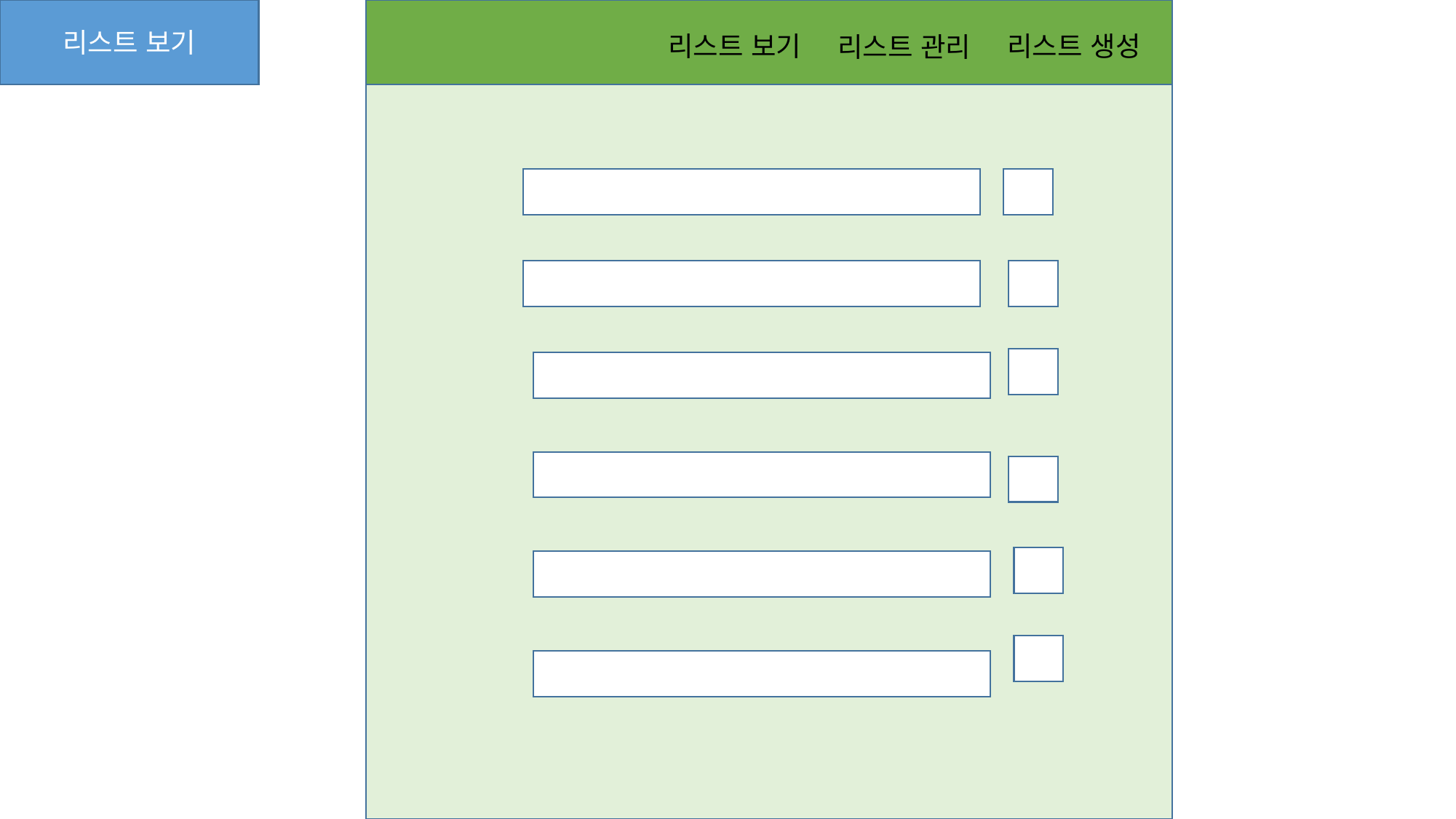

리스트 보기

리스트 보기
리스트 생성
리스트 관리